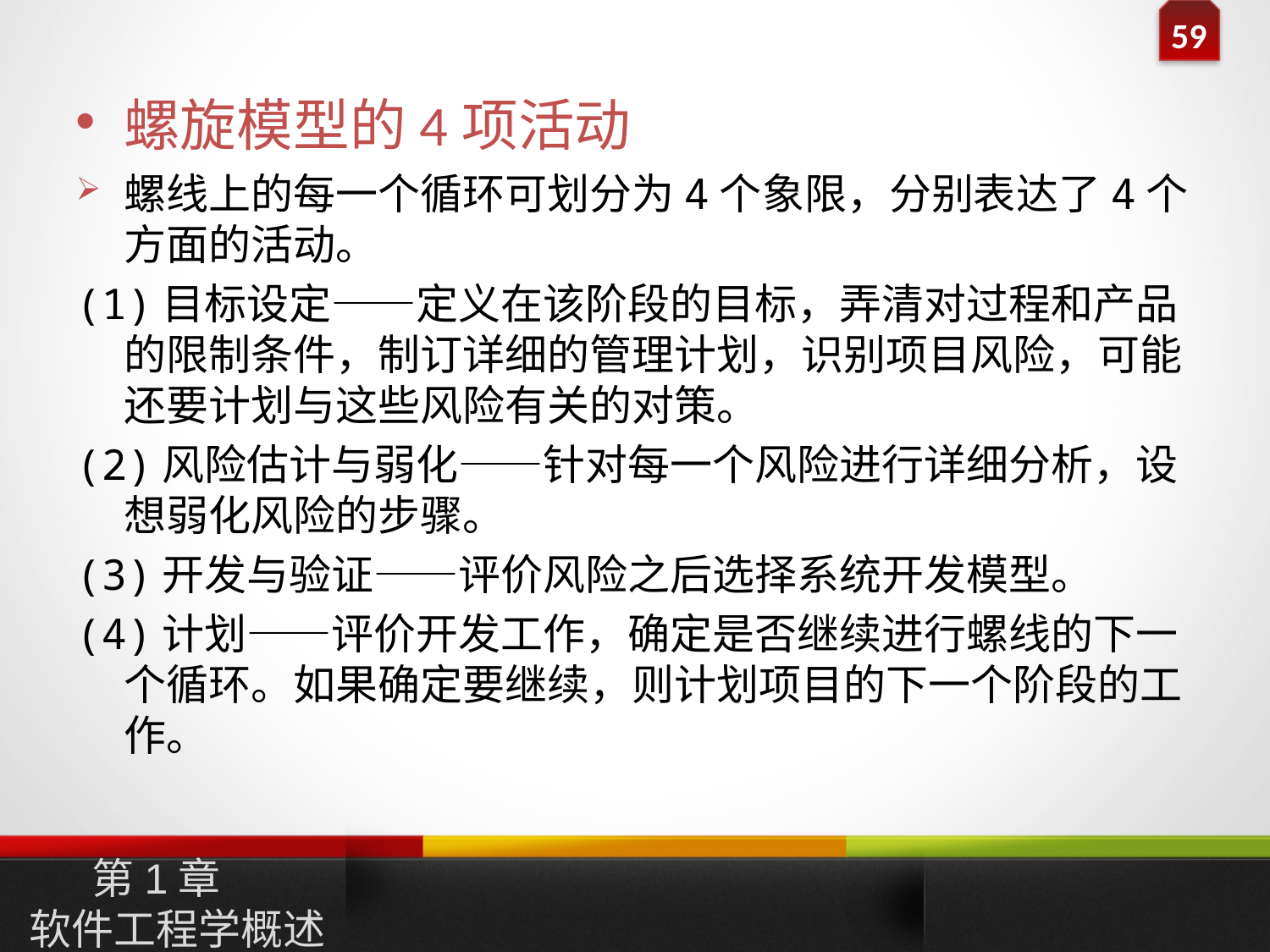

螺旋模型的4项活动
螺线上的每一个循环可划分为4个象限，分别表达了4个方面的活动。
(1)目标设定——定义在该阶段的目标，弄清对过程和产品的限制条件，制订详细的管理计划，识别项目风险，可能还要计划与这些风险有关的对策。
(2)风险估计与弱化——针对每一个风险进行详细分析，设想弱化风险的步骤。
(3)开发与验证——评价风险之后选择系统开发模型。
(4)计划——评价开发工作，确定是否继续进行螺线的下一个循环。如果确定要继续，则计划项目的下一个阶段的工作。